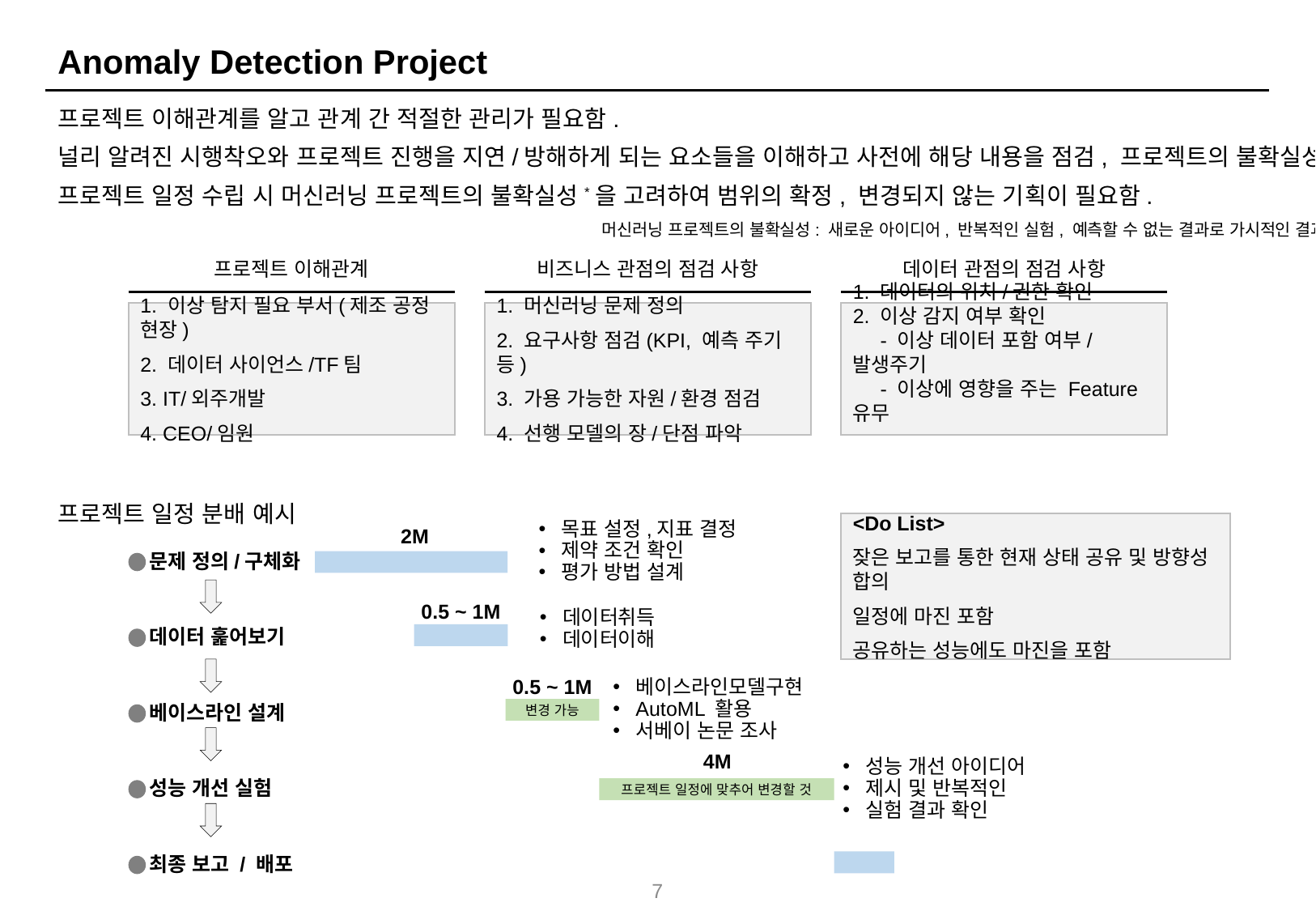

# Anomaly Detection Project
프로젝트 이해관계를 알고 관계 간 적절한 관리가 필요함.
널리 알려진 시행착오와 프로젝트 진행을 지연/방해하게 되는 요소들을 이해하고 사전에 해당 내용을 점검, 프로젝트의 불확실성을 줄여야 함.
프로젝트 일정 수립 시 머신러닝 프로젝트의 불확실성*을 고려하여 범위의 확정, 변경되지 않는 기획이 필요함.
머신러닝 프로젝트의 불확실성: 새로운 아이디어, 반복적인 실험, 예측할 수 없는 결과로 가시적인 결과를 예상하기 어려움
프로젝트 이해관계
비즈니스 관점의 점검 사항
데이터 관점의 점검 사항
1. 이상 탐지 필요 부서(제조 공정 현장)
2. 데이터 사이언스/TF팀
3. IT/외주개발
4. CEO/임원
1. 머신러닝 문제 정의
2. 요구사항 점검(KPI, 예측 주기 등)
3. 가용 가능한 자원/환경 점검
4. 선행 모델의 장/단점 파악
1. 데이터의 위치/권한 확인
2. 이상 감지 여부 확인
    - 이상 데이터 포함 여부/발생주기
    - 이상에 영향을 주는 Feature 유무

프로젝트 일정 분배 예시
<Do List>
잦은 보고를 통한 현재 상태 공유 및 방향성 합의
일정에 마진 포함
공유하는 성능에도 마진을 포함
목표 설정,지표 결정
제약 조건 확인
평가 방법 설계
2M

0.5 ~ 1M
데이터취득
데이터이해

0.5 ~ 1M
베이스라인모델구현
AutoML 활용
서베이 논문 조사
변경 가능
4M
성능 개선 아이디어
제시 및 반복적인
실험 결과 확인
프로젝트 일정에 맞추어 변경할 것

문제 정의/구체화

데이터 훑어보기

베이스라인 설계

성능 개선 실험

최종 보고 / 배포

7